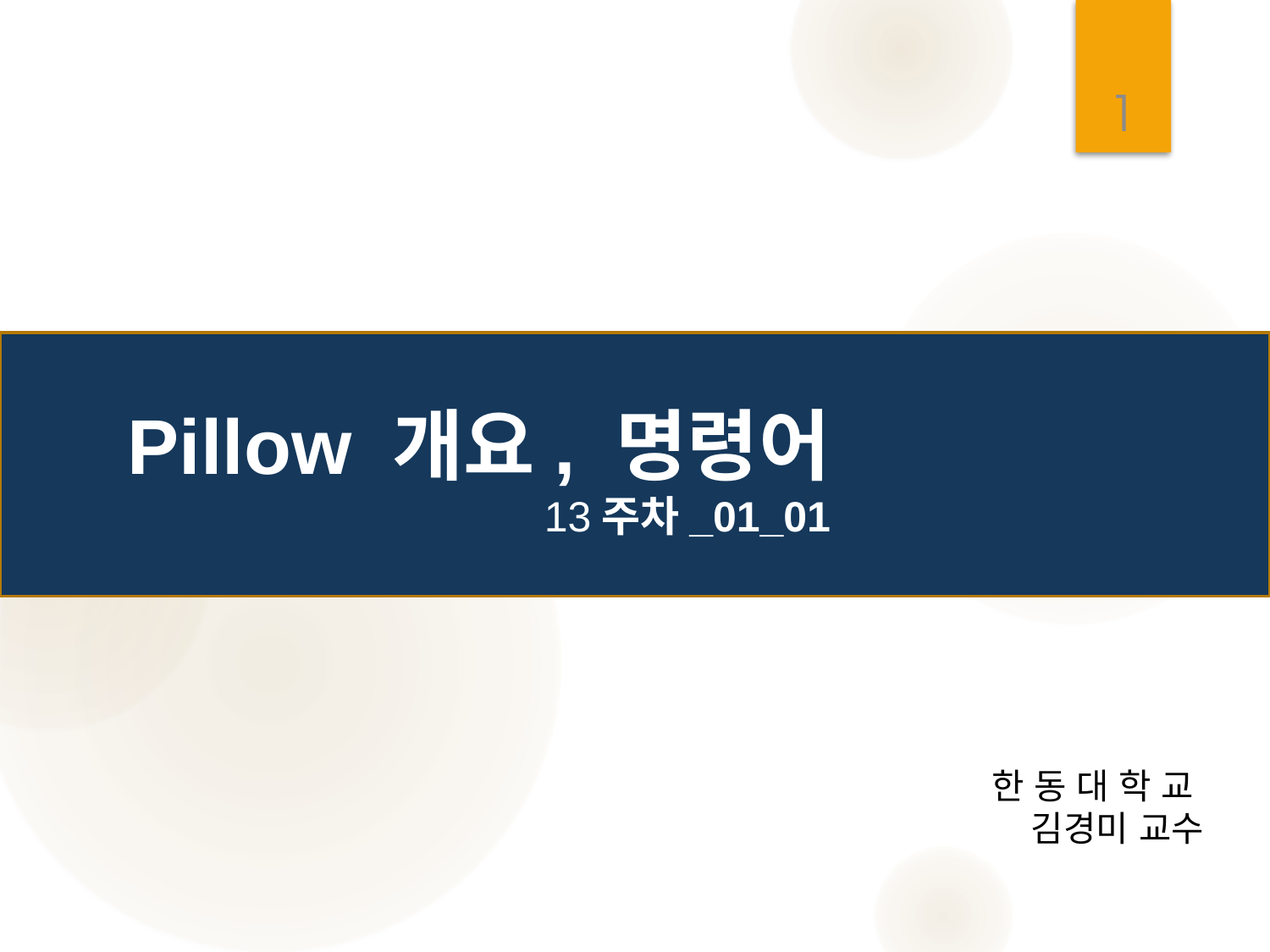

1

# Pillow 개요, 명령어 13주차_01_01
한 동 대 학 교
김경미 교수